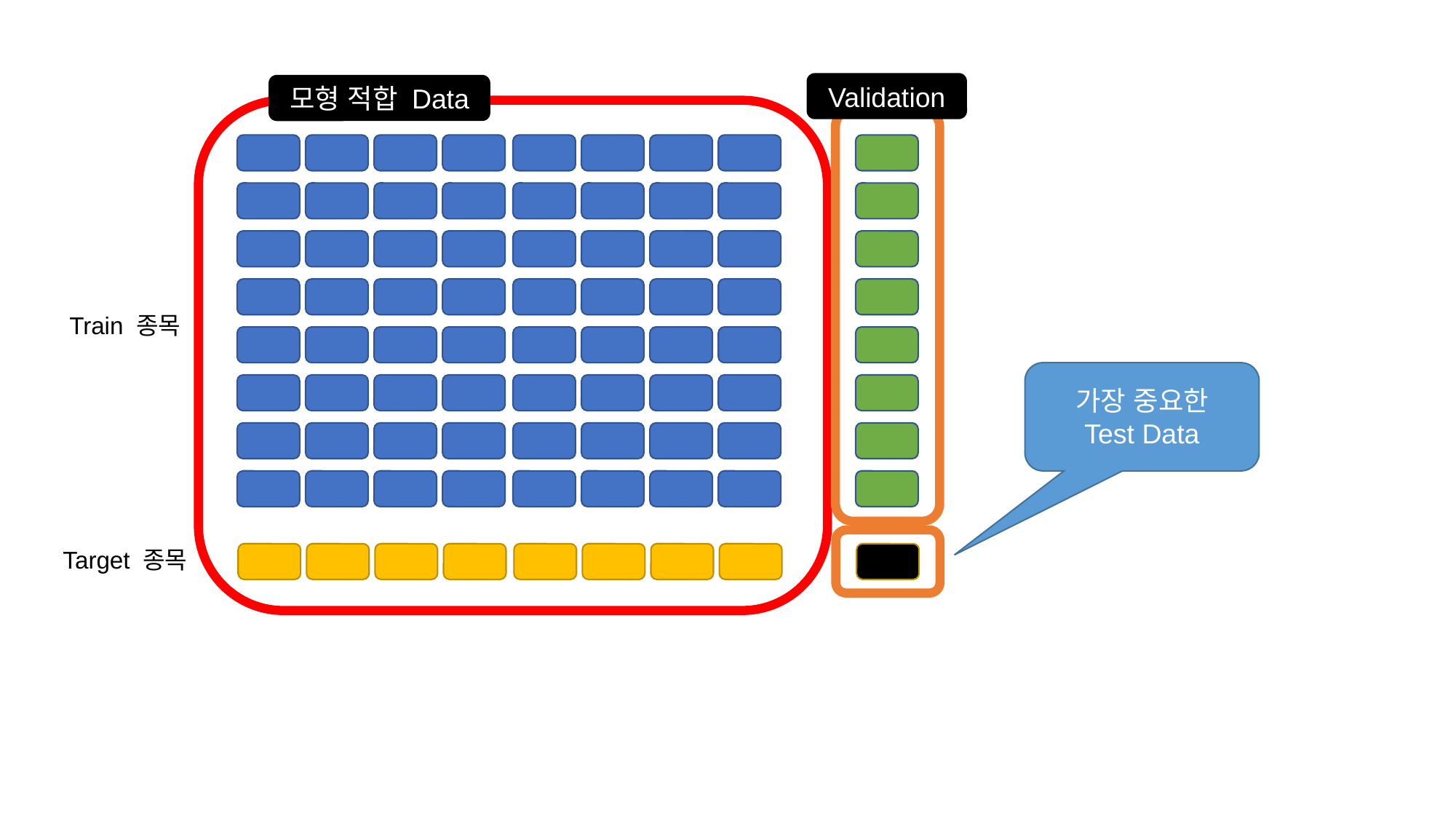

Validation
모형 적합 Data

Train 종목

가장 중요한
Test Data

Target 종목